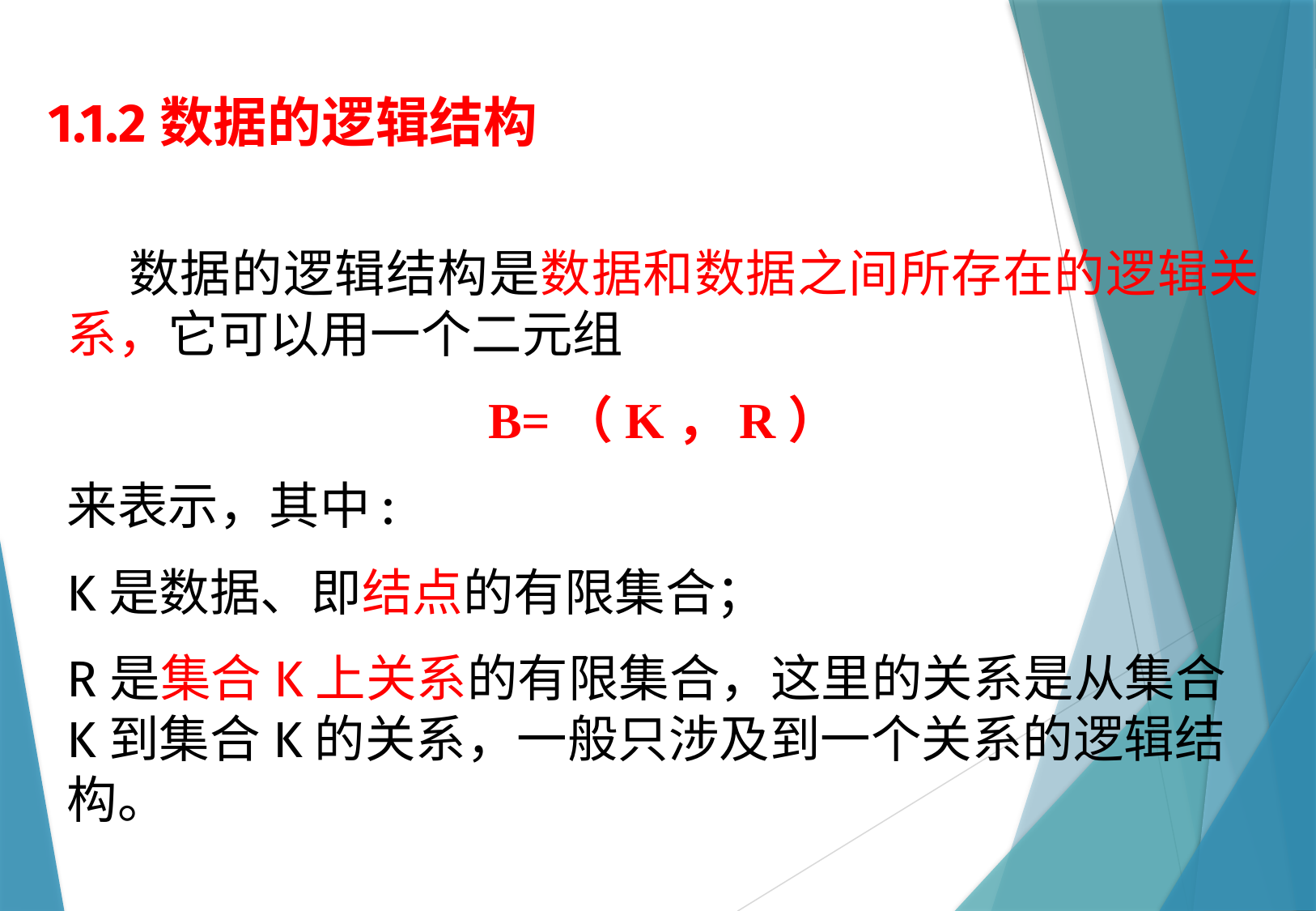

1.1.2数据的逻辑结构
    数据的逻辑结构是数据和数据之间所存在的逻辑关系，它可以用一个二元组
B=（K，R）
来表示，其中:
K是数据、即结点的有限集合；
R是集合K上关系的有限集合，这里的关系是从集合K到集合K的关系，一般只涉及到一个关系的逻辑结构。